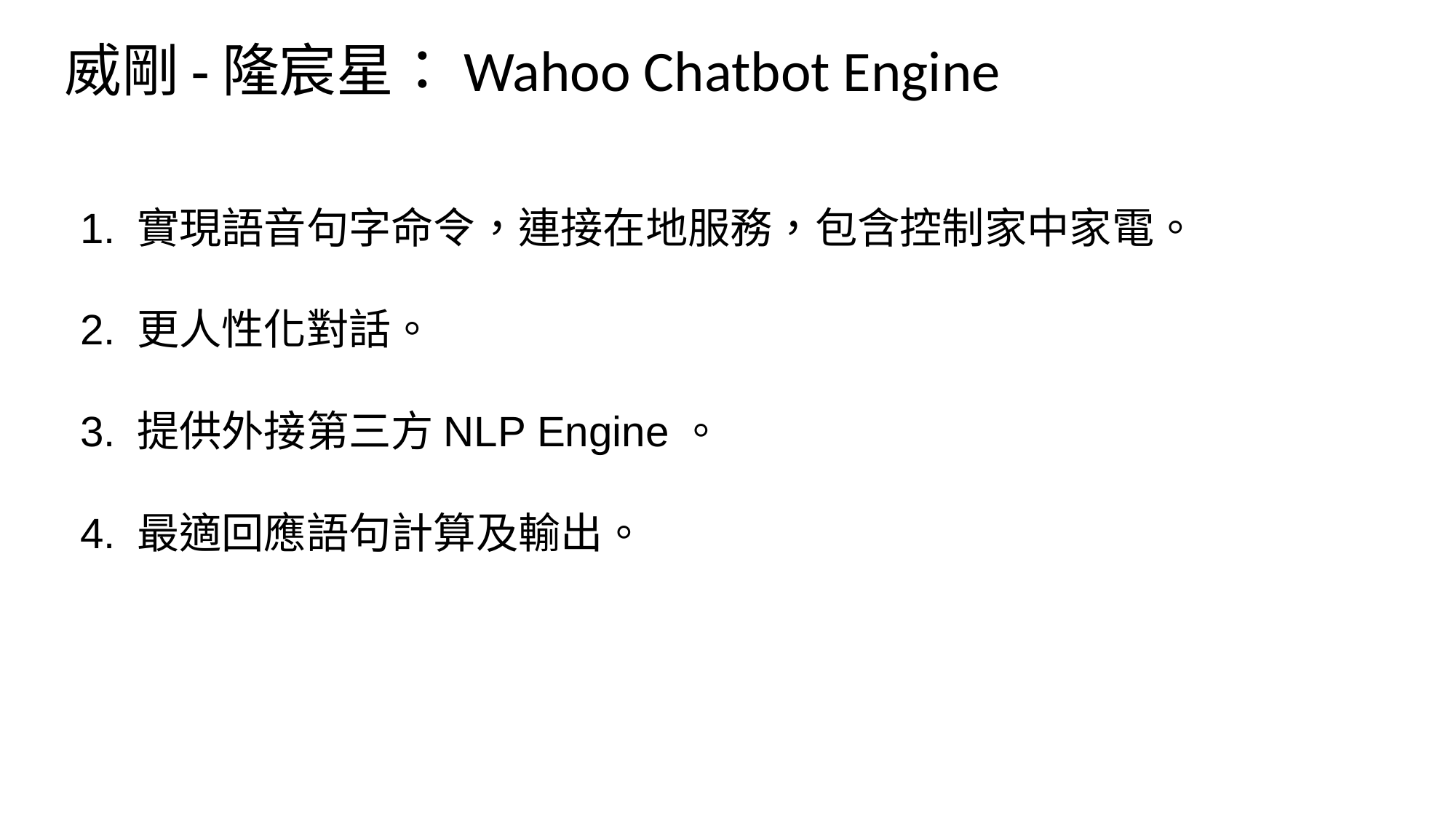

# 威剛-隆宸星：Wahoo Chatbot Engine
實現語音句字命令，連接在地服務，包含控制家中家電。
更人性化對話。
提供外接第三方NLP Engine。
最適回應語句計算及輸出。